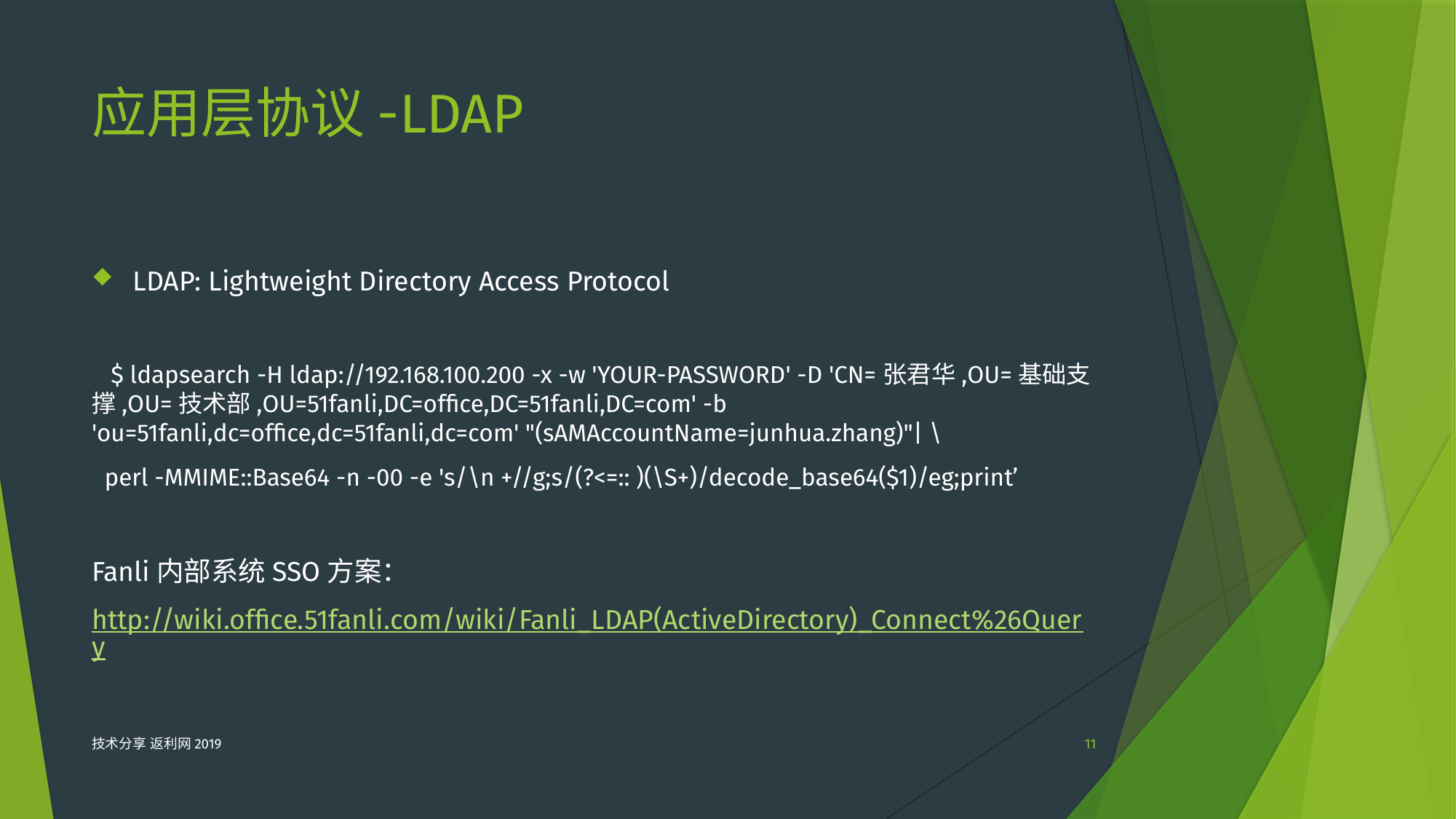

# 应用层协议-LDAP
LDAP: Lightweight Directory Access Protocol

   $ ldapsearch -H ldap://192.168.100.200 -x -w 'YOUR-PASSWORD' -D 'CN=张君华,OU=基础支撑,OU=技术部,OU=51fanli,DC=office,DC=51fanli,DC=com' -b 'ou=51fanli,dc=office,dc=51fanli,dc=com' "(sAMAccountName=junhua.zhang)"| \
  perl -MMIME::Base64 -n -00 -e 's/\n +//g;s/(?<=:: )(\S+)/decode_base64($1)/eg;print’

Fanli内部系统SSO方案：
http://wiki.office.51fanli.com/wiki/Fanli_LDAP(ActiveDirectory)_Connect%26Query
技术分享 返利网2019
11